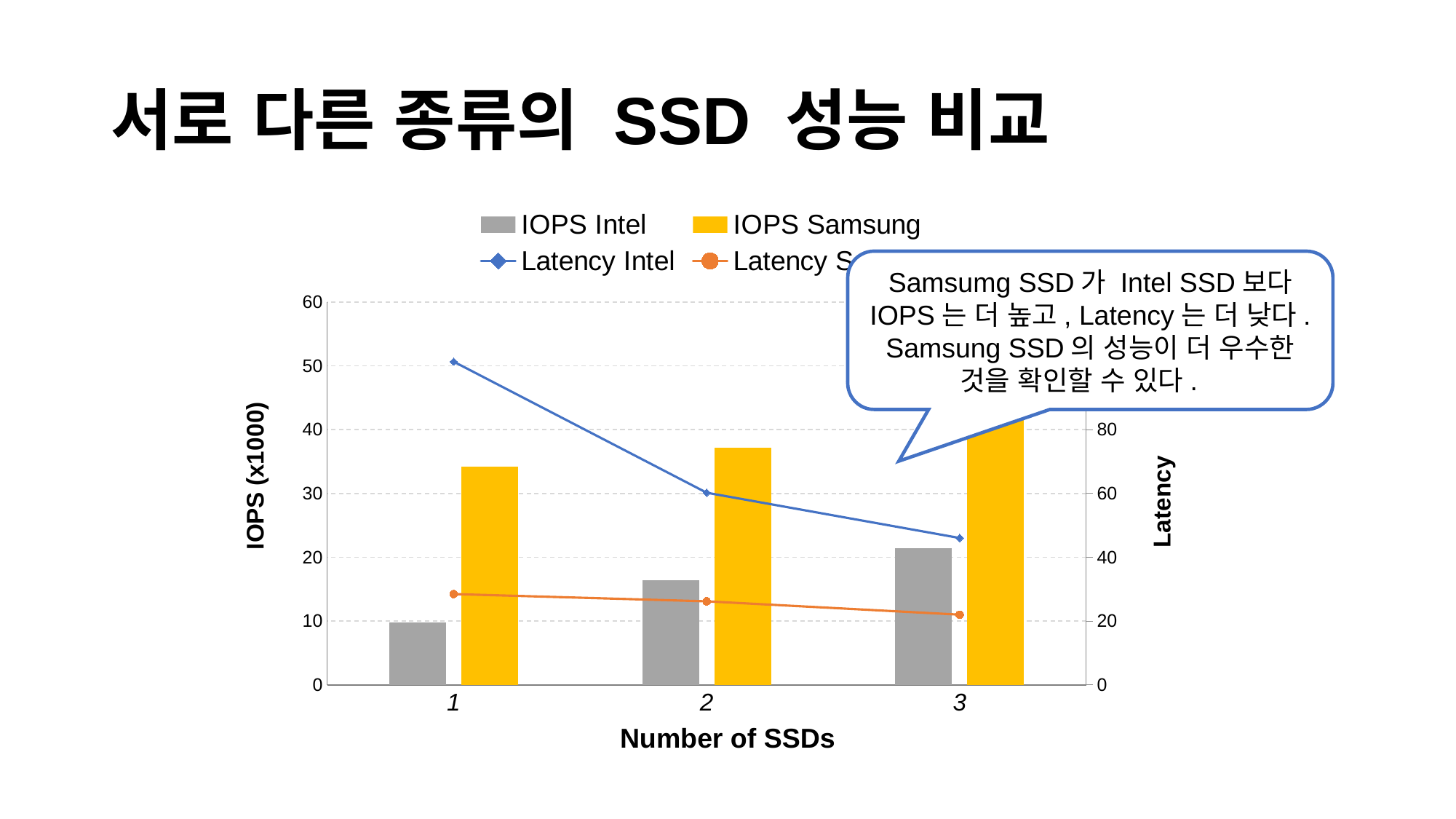

# 서로 다른 종류의 SSD 성능 비교

### Chart

| Category | IOPS | IOPS | Latency | Latency |
|---|---|---|---|---|
| 1 | 9.778 | 34.151 | 101.31 | 28.46 |
| 2 | 16.363 | 37.14 | 60.22 | 26.18 |
| 3 | 21.386 | 43.988 | 46.03 | 22.01 |
Samsumg SSD가 Intel SSD보다 IOPS는 더 높고, Latency는 더 낮다.
Samsung SSD의 성능이 더 우수한 것을 확인할 수 있다.
Number of SSDs